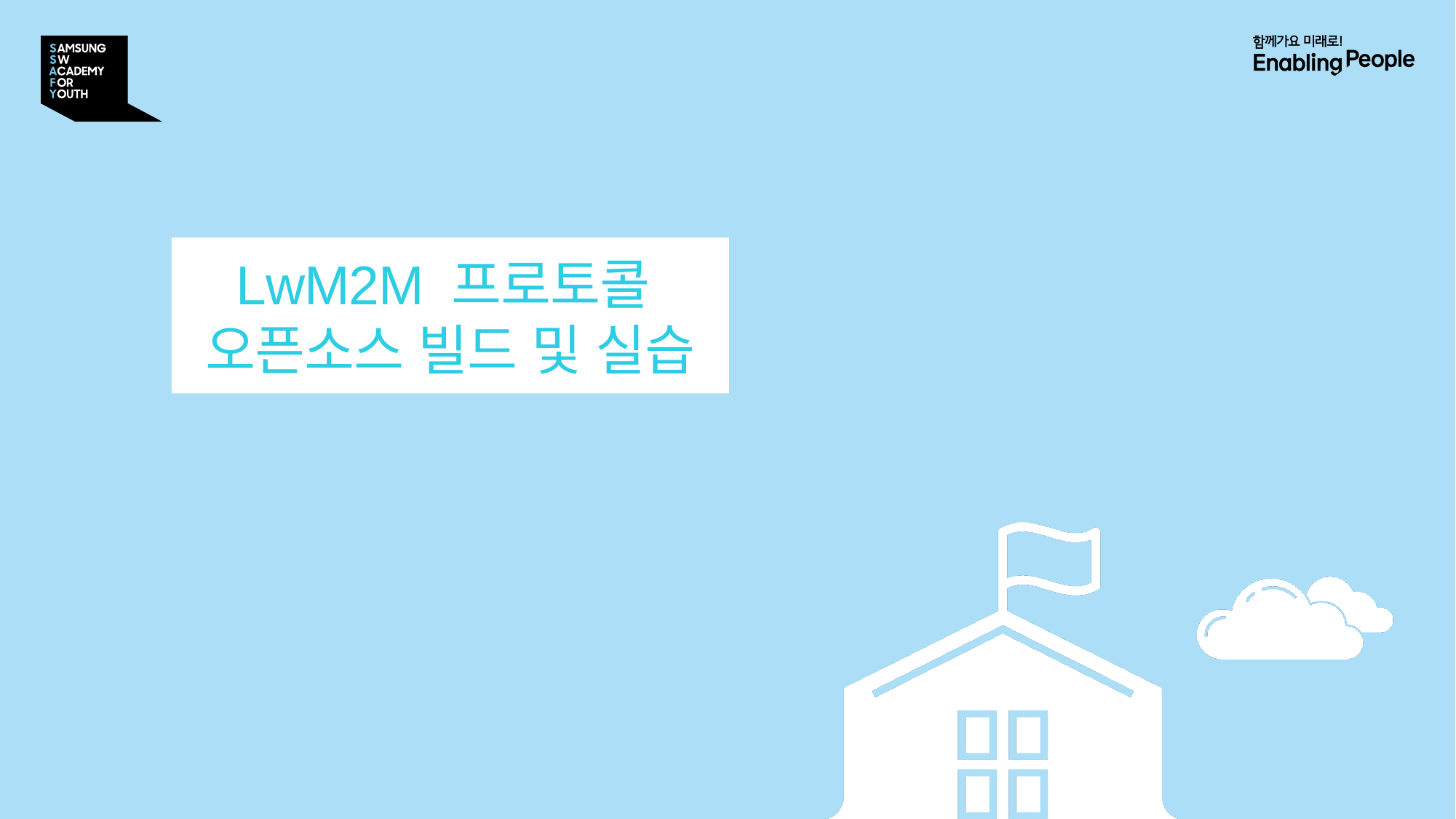

자기주도 학습
LwM2M 프로토콜
오픈소스 빌드 및 실습